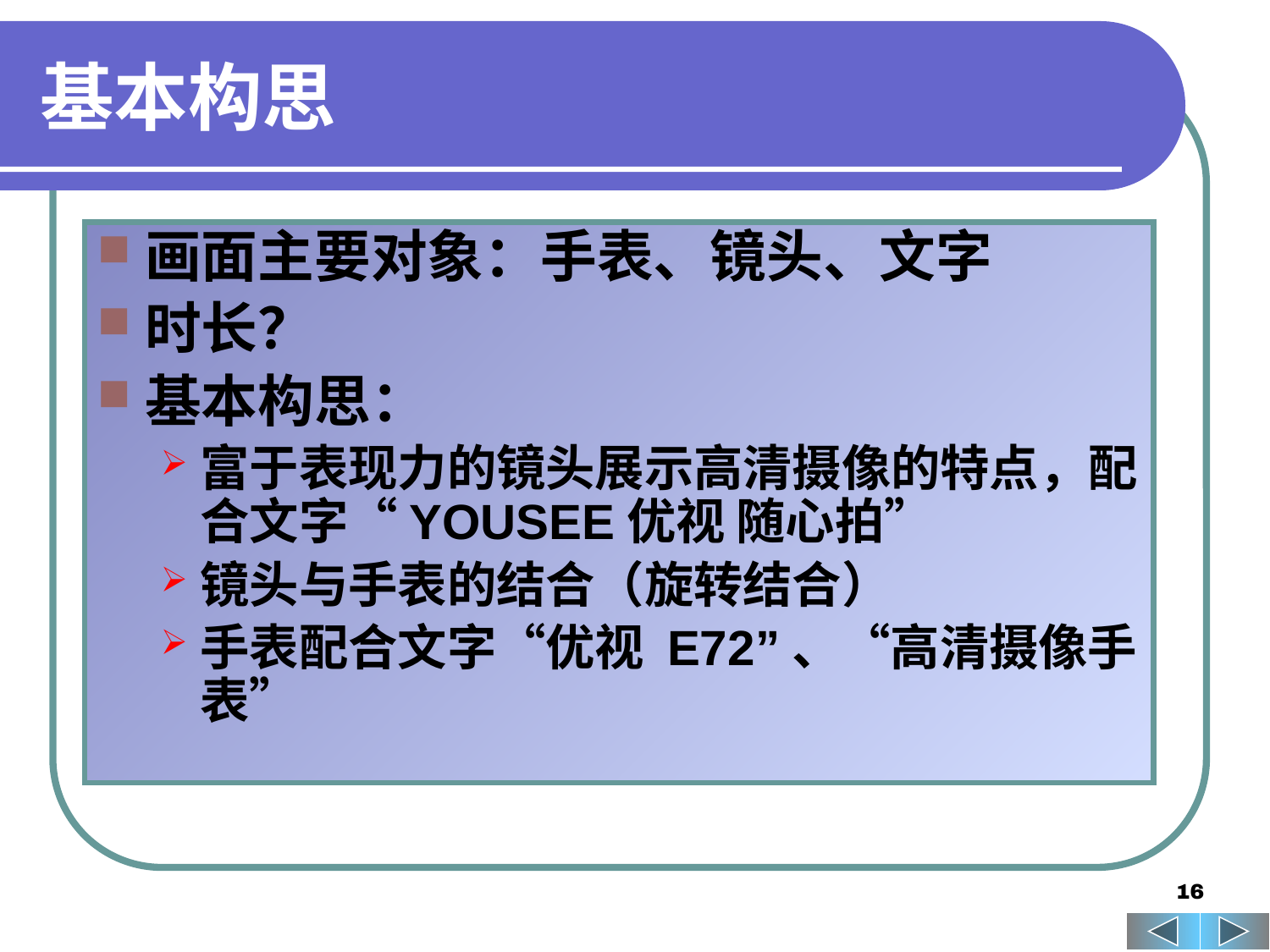

# 基本构思
画面主要对象：手表、镜头、文字
时长？
基本构思：
富于表现力的镜头展示高清摄像的特点，配合文字“YOUSEE优视 随心拍”
镜头与手表的结合（旋转结合）
手表配合文字“优视 E72”、“高清摄像手表”
16